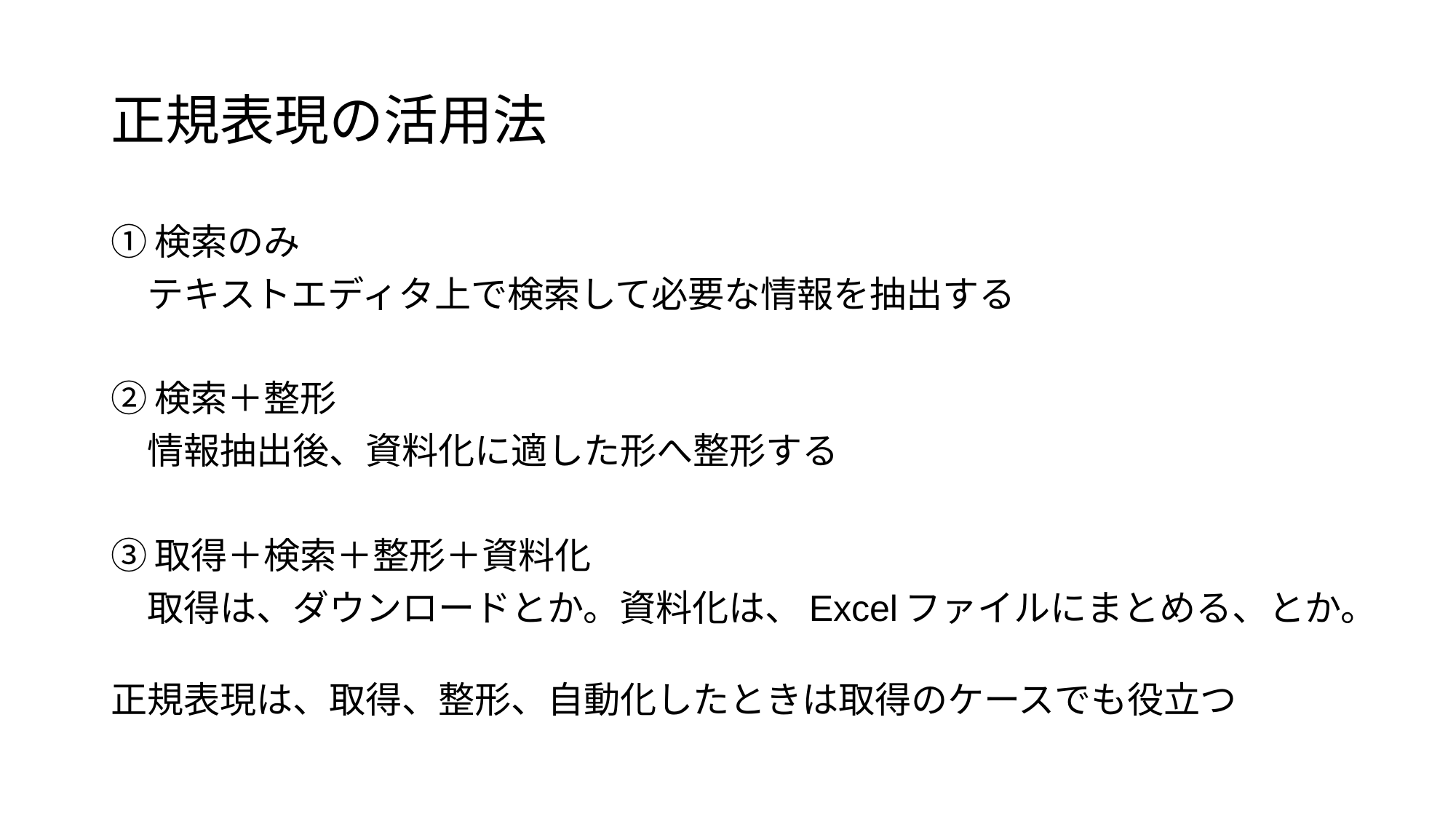

# 正規表現の活用法
①検索のみ
　テキストエディタ上で検索して必要な情報を抽出する

②検索＋整形
　情報抽出後、資料化に適した形へ整形する

③取得＋検索＋整形＋資料化
　取得は、ダウンロードとか。資料化は、Excelファイルにまとめる、とか。
正規表現は、取得、整形、自動化したときは取得のケースでも役立つ